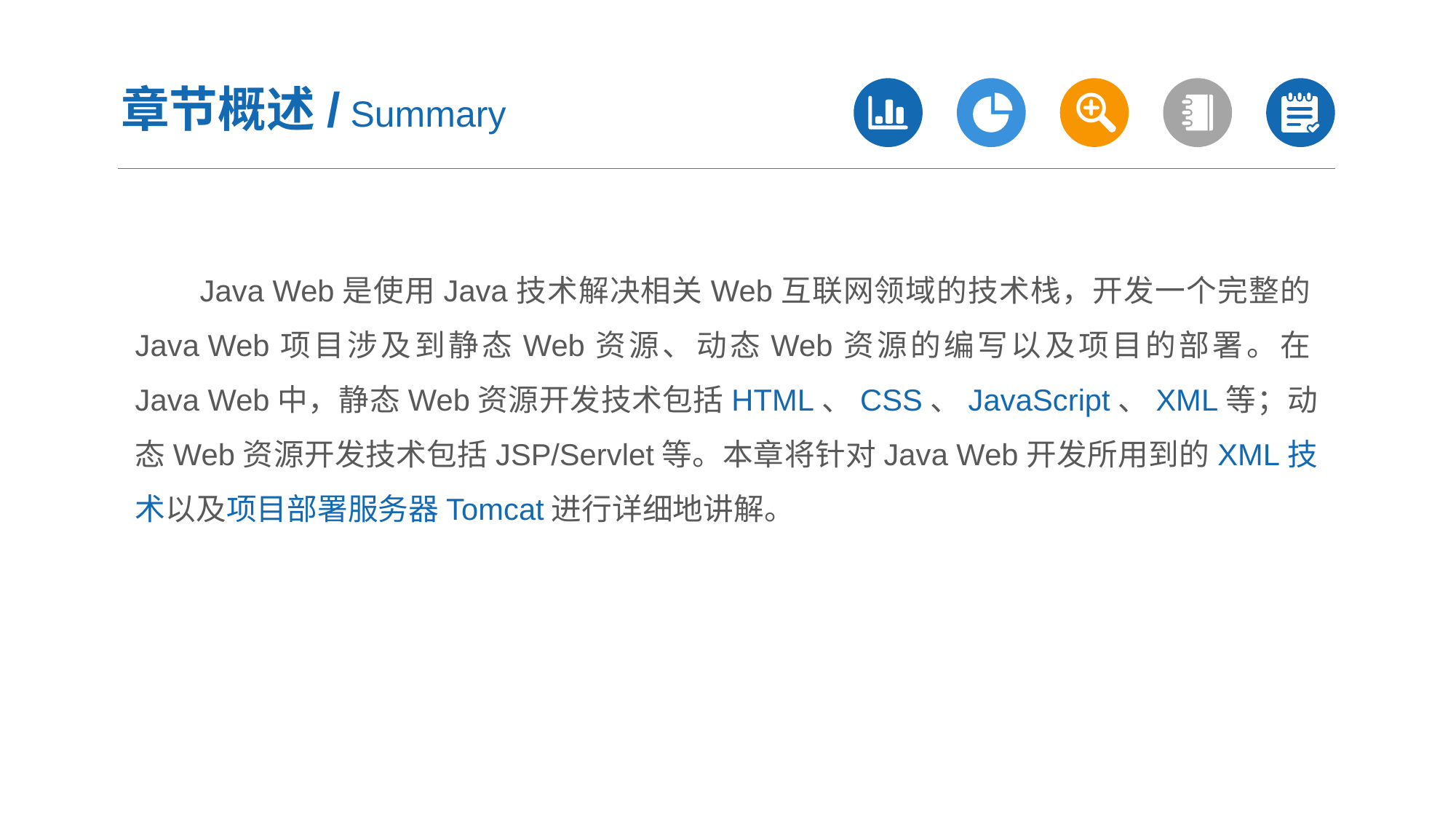

章节概述/ Summary
       Java Web是使用Java技术解决相关Web互联网领域的技术栈，开发一个完整的Java Web项目涉及到静态Web资源、动态Web资源的编写以及项目的部署。在Java Web中，静态Web资源开发技术包括HTML、CSS、JavaScript、XML等；动态Web资源开发技术包括JSP/Servlet等。本章将针对Java Web开发所用到的XML技术以及项目部署服务器Tomcat进行详细地讲解。